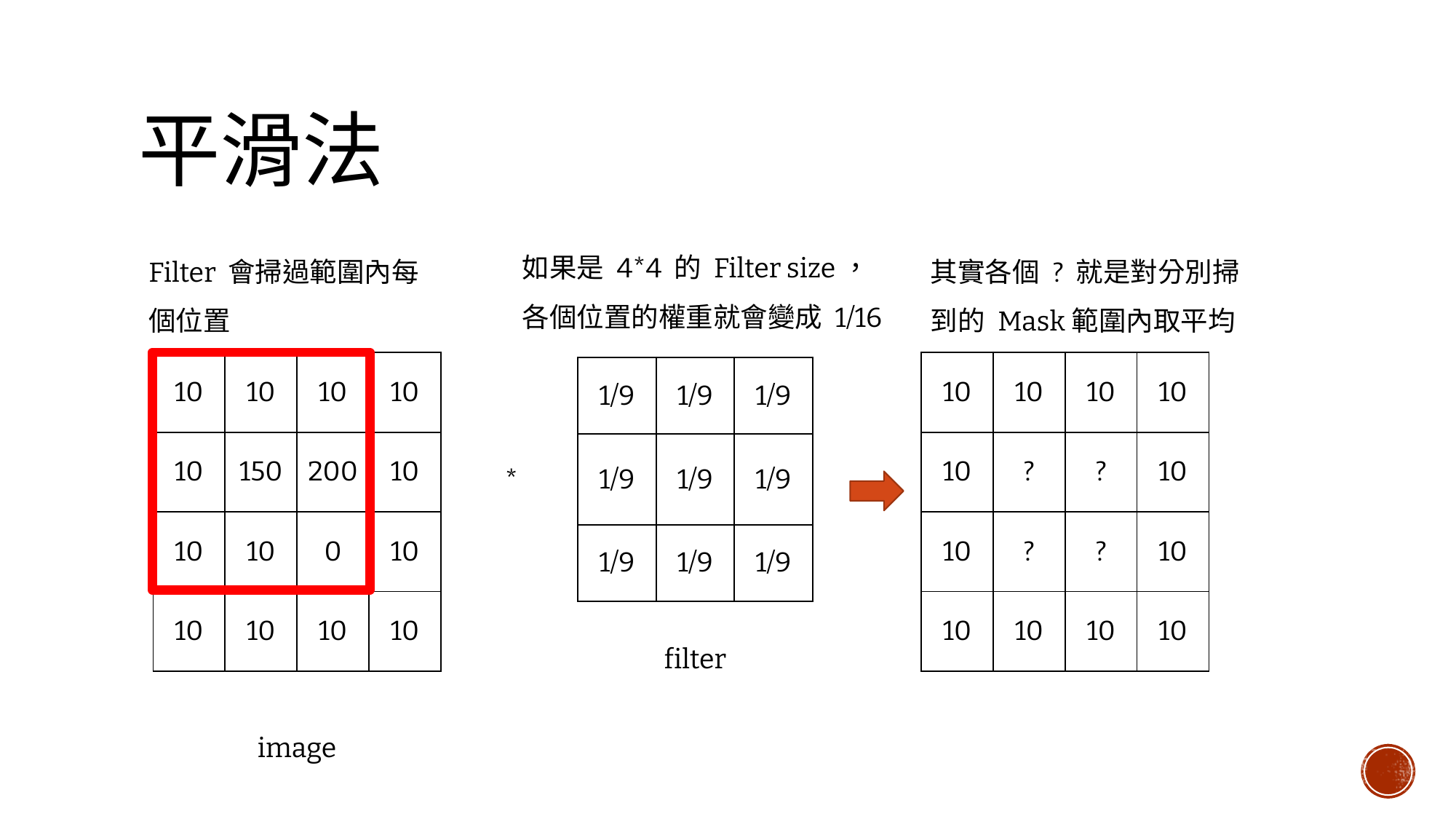

# 平滑法
如果是 4*4 的 Filter size，各個位置的權重就會變成 1/16
其實各個 ? 就是對分別掃到的 Mask範圍內取平均
Filter 會掃過範圍內每個位置

| 10 | 10 | 10 | 10 |
| --- | --- | --- | --- |
| 10 | 150 | 200 | 10 |
| 10 | 10 | 0 | 10 |
| 10 | 10 | 10 | 10 |
| 10 | 10 | 10 | 10 |
| --- | --- | --- | --- |
| 10 | ? | ? | 10 |
| 10 | ? | ? | 10 |
| 10 | 10 | 10 | 10 |
| 1/9 | 1/9 | 1/9 |
| --- | --- | --- |
| 1/9 | 1/9 | 1/9 |
| 1/9 | 1/9 | 1/9 |
*

filter
image